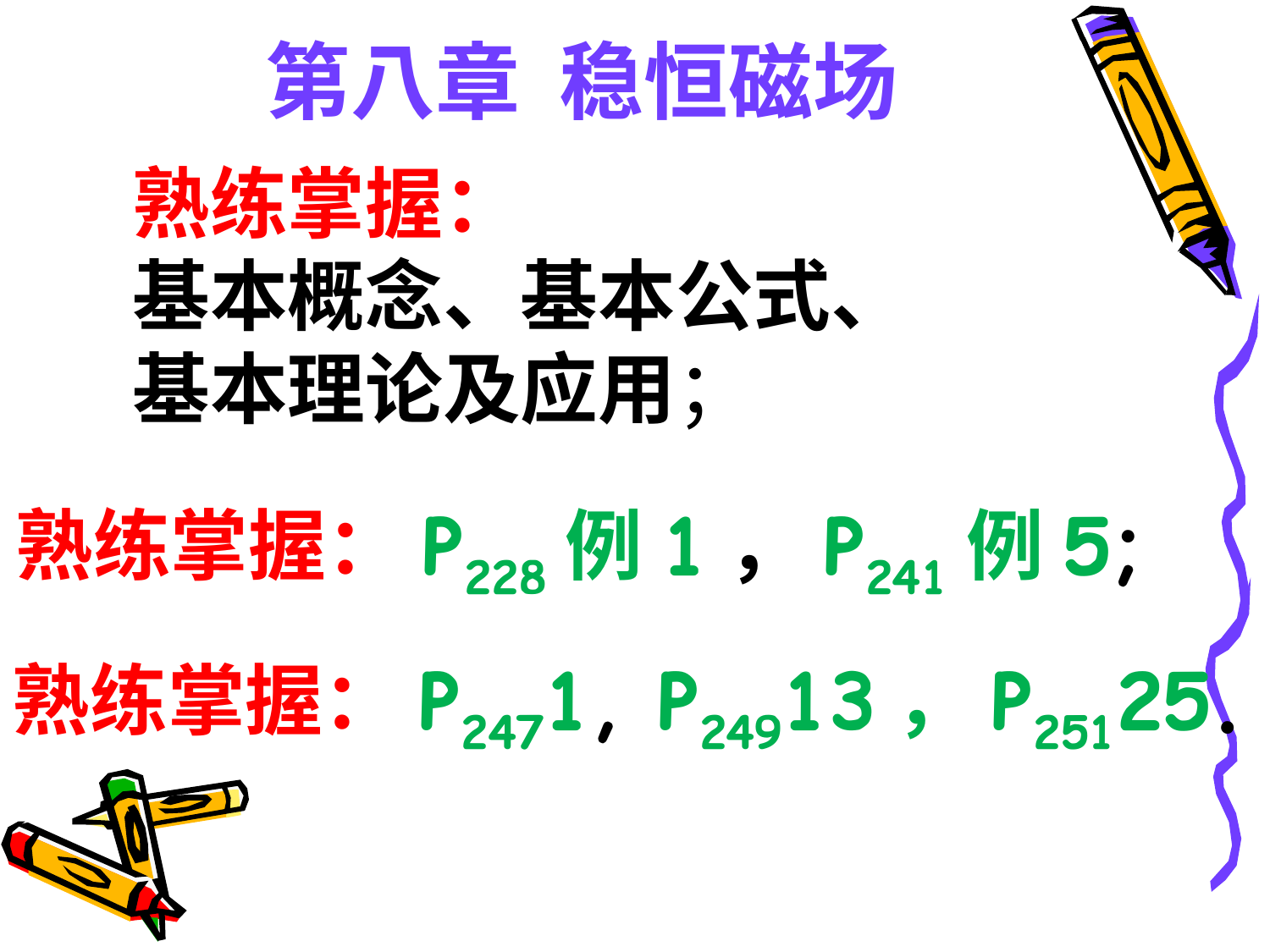

第八章  稳恒磁场
熟练掌握：
基本概念、基本公式、
基本理论及应用；
熟练掌握：P228例1，P241例5;
熟练掌握：P2471, P24913，P25125.